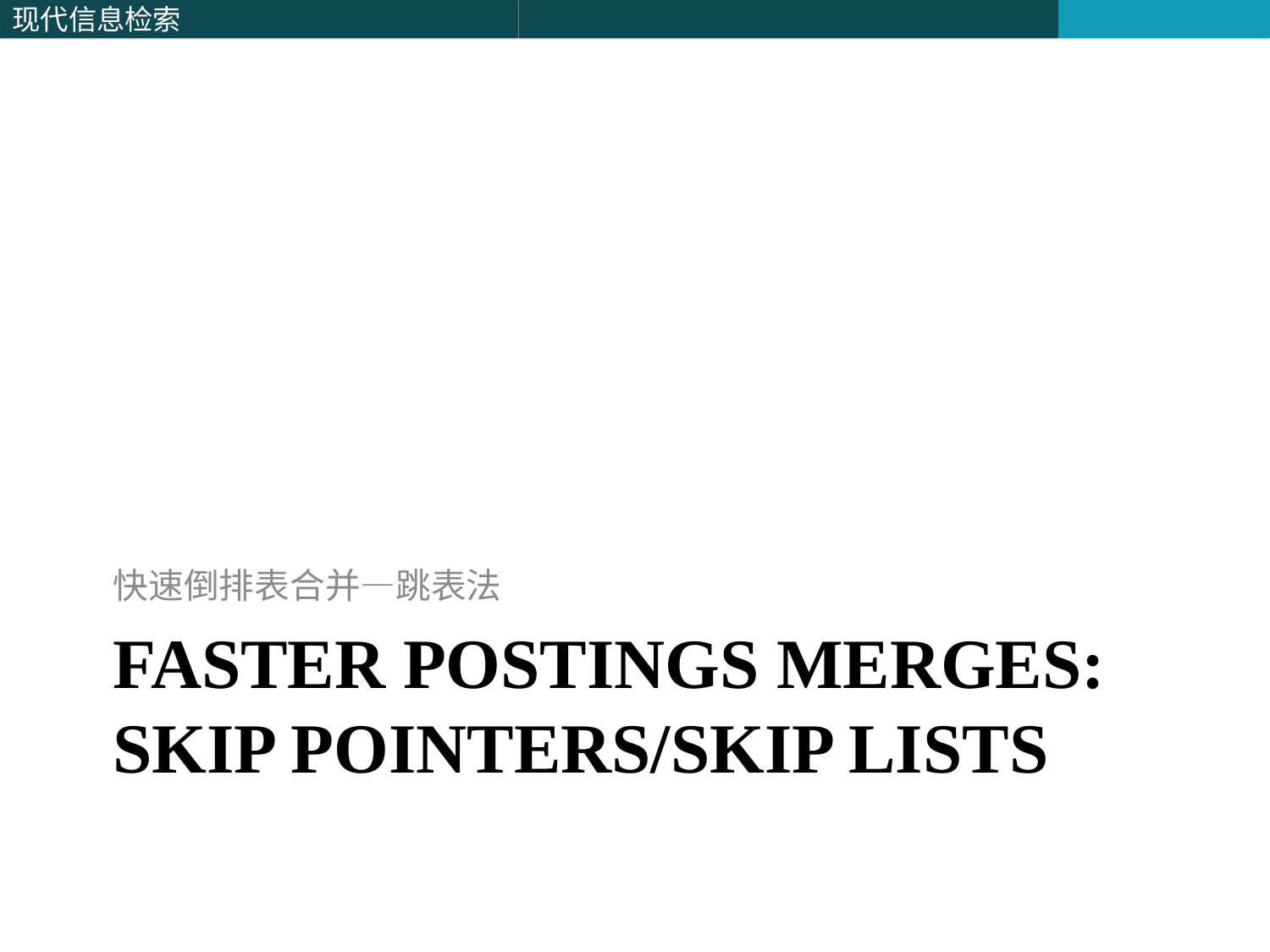

快速倒排表合并—跳表法
# Faster postings merges: Skip pointers/Skip lists